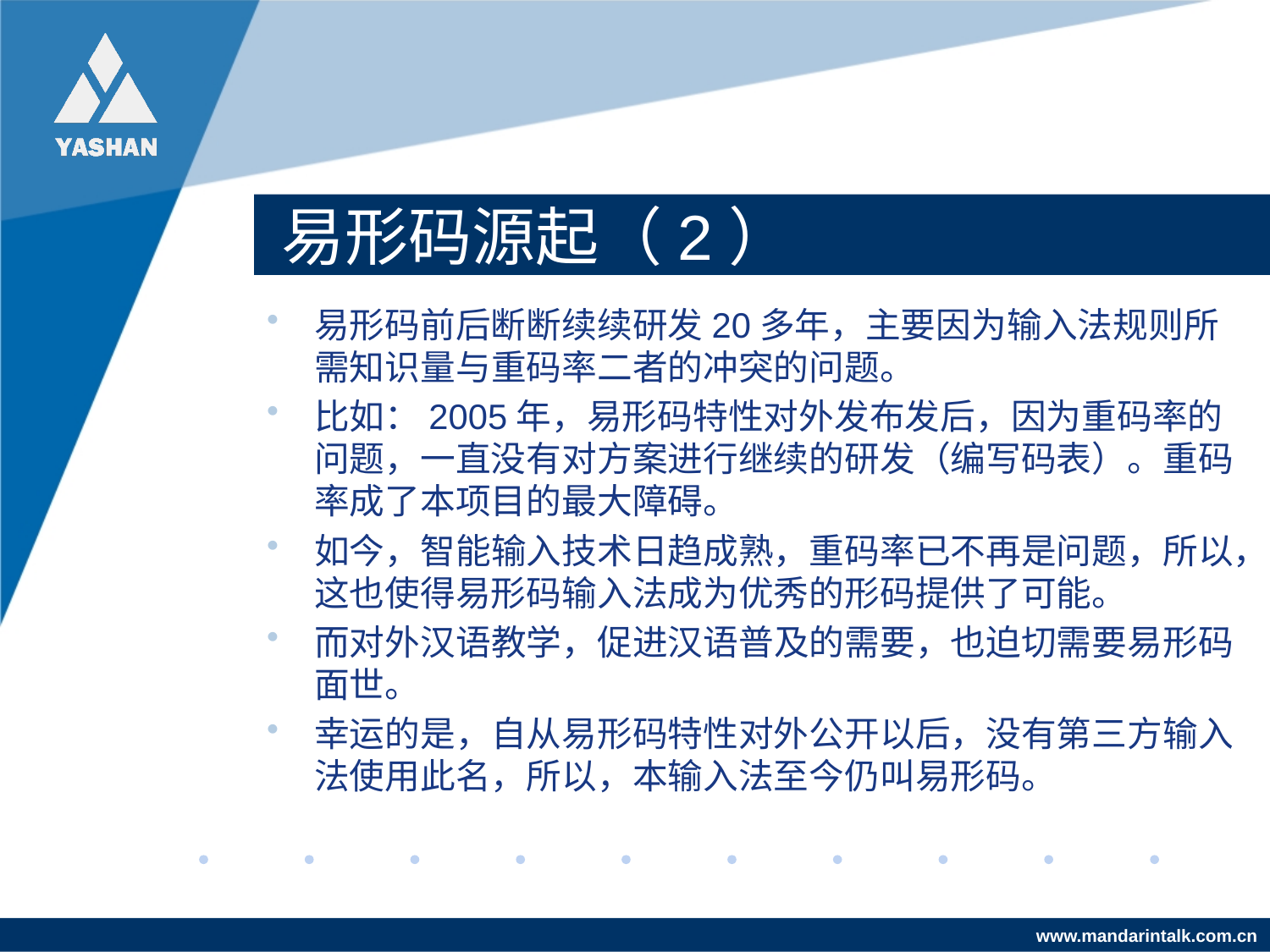

# 易形码源起（2）
易形码前后断断续续研发20多年，主要因为输入法规则所需知识量与重码率二者的冲突的问题。
比如：2005年，易形码特性对外发布发后，因为重码率的问题，一直没有对方案进行继续的研发（编写码表）。重码率成了本项目的最大障碍。
如今，智能输入技术日趋成熟，重码率已不再是问题，所以，这也使得易形码输入法成为优秀的形码提供了可能。
而对外汉语教学，促进汉语普及的需要，也迫切需要易形码面世。
幸运的是，自从易形码特性对外公开以后，没有第三方输入 法使用此名，所以，本输入法至今仍叫易形码。